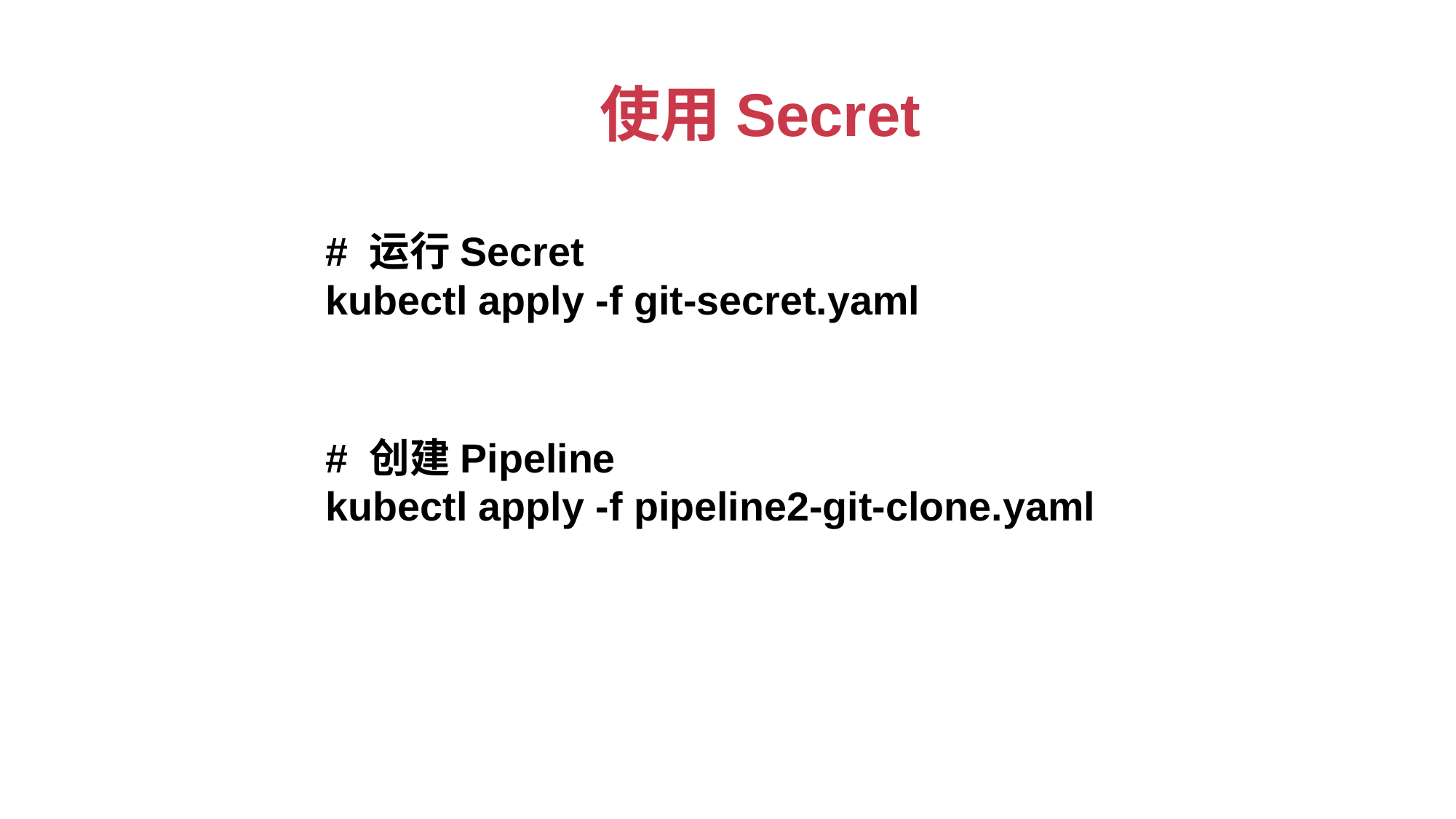

使用Secret
# 运行Secret
kubectl apply -f git-secret.yaml

# 创建Pipeline
kubectl apply -f pipeline2-git-clone.yaml